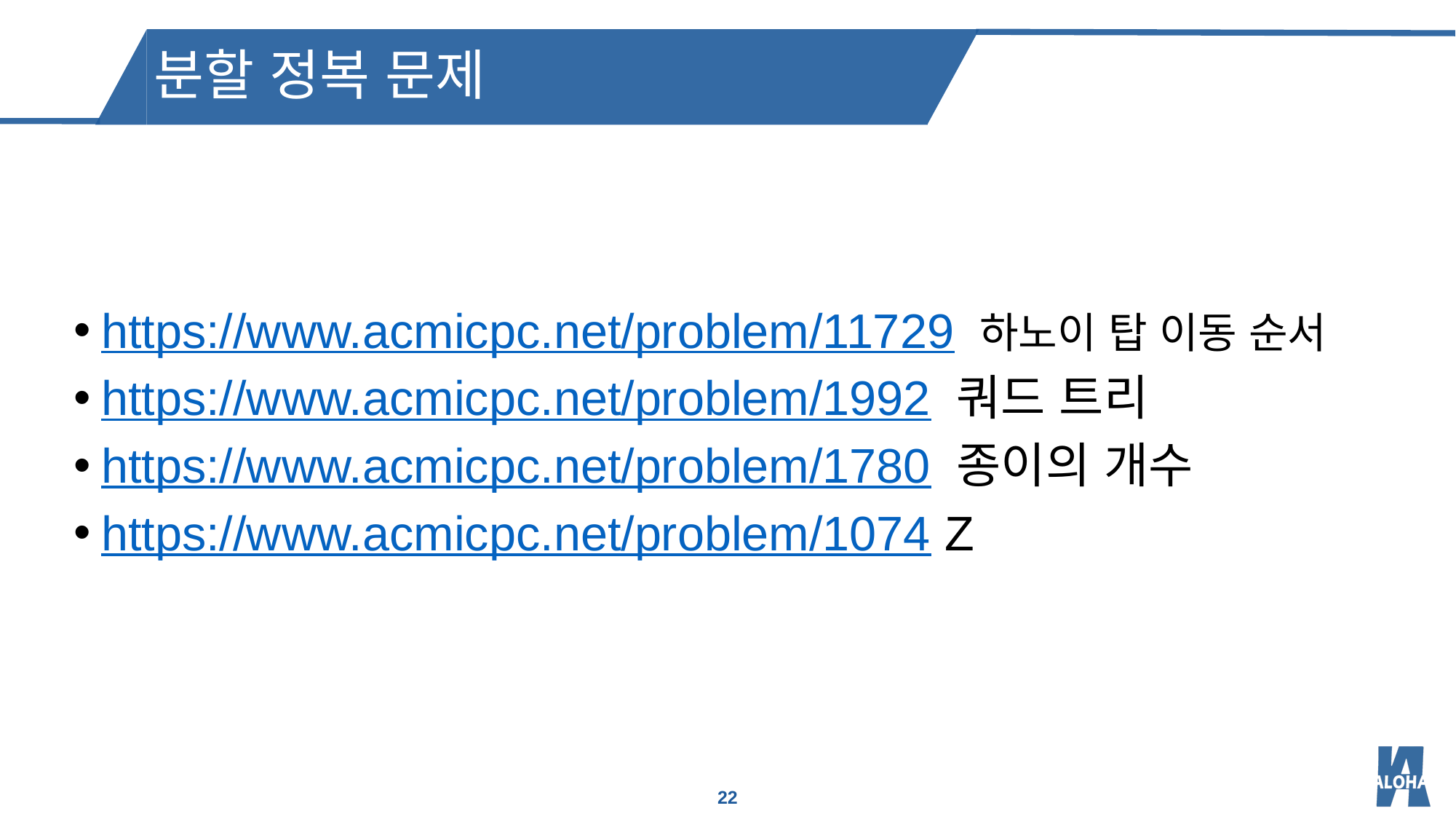

분할 정복 문제
https://www.acmicpc.net/problem/11729 하노이 탑 이동 순서
https://www.acmicpc.net/problem/1992 쿼드 트리
https://www.acmicpc.net/problem/1780 종이의 개수
https://www.acmicpc.net/problem/1074 Z
22